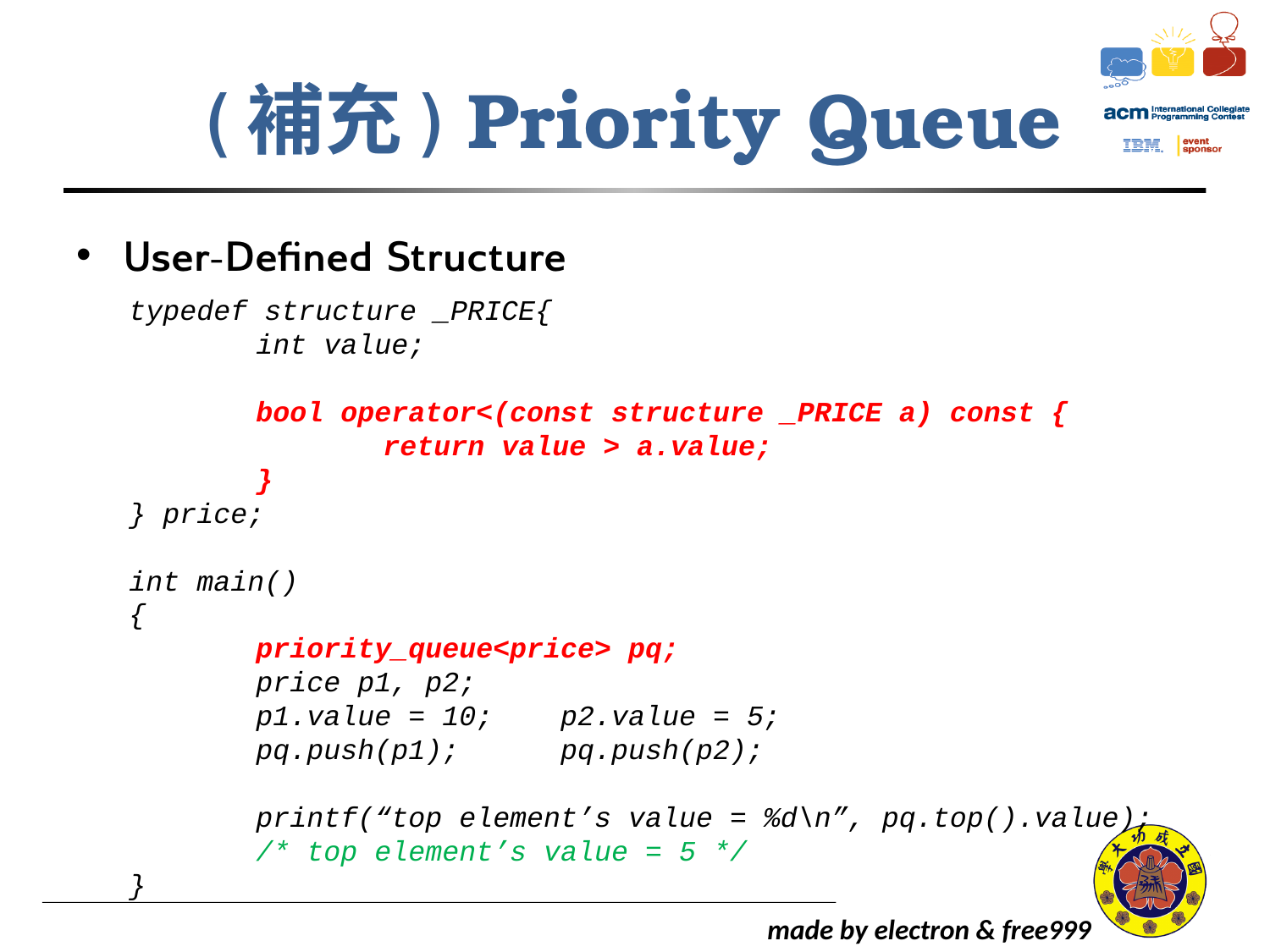

# (補充) Priority Queue
User-Defined Structure
typedef structure _PRICE{
	int value;

	bool operator<(const structure _PRICE a) const {
		return value > a.value;
	}
} price;

int main()
{
	priority_queue<price> pq;
	price p1, p2;
	p1.value = 10;    p2.value = 5;
	pq.push(p1);      pq.push(p2);

	printf(“top element’s value = %d\n”, pq.top().value);
	/* top element’s value = 5 */
}